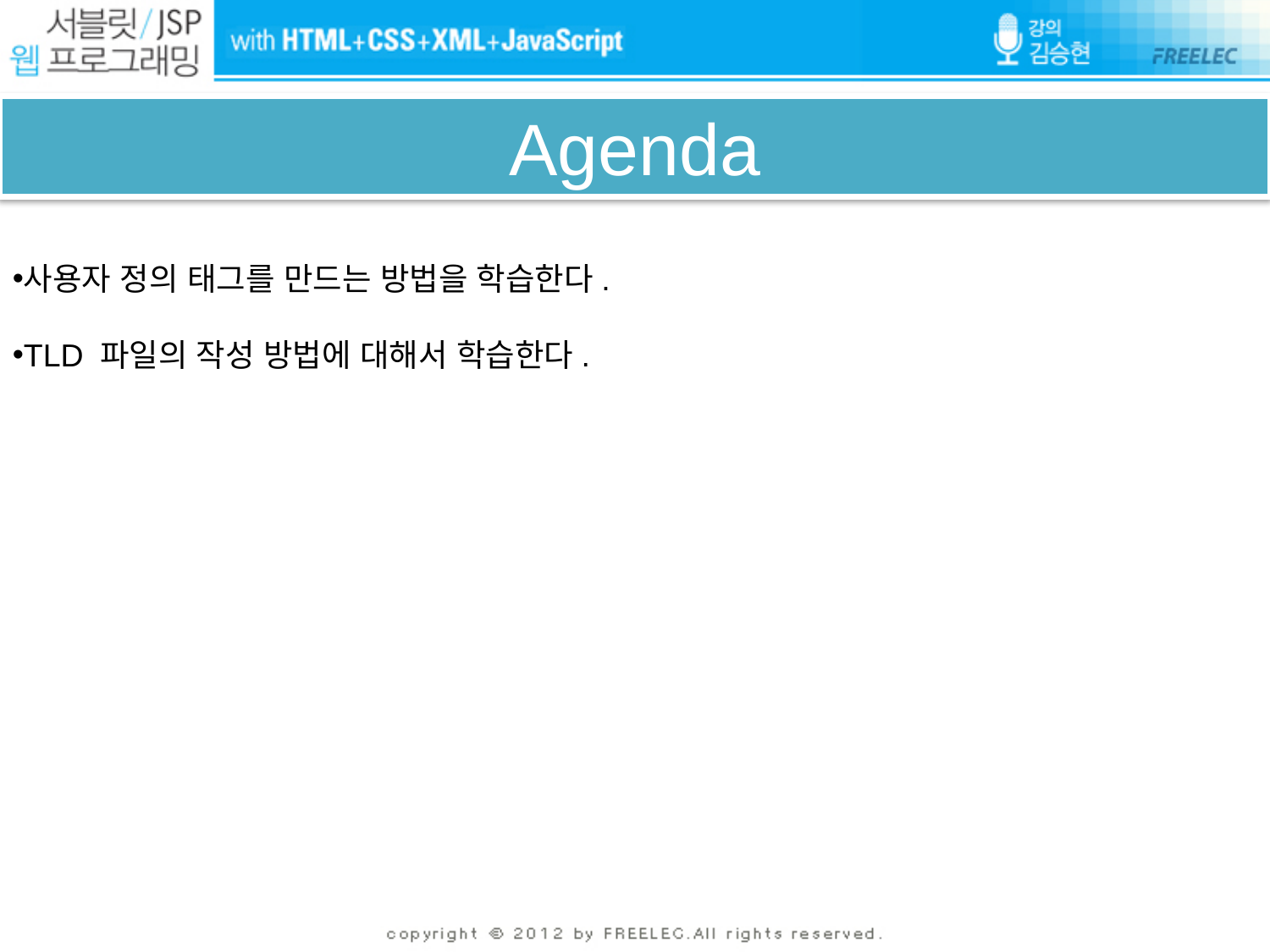

# Agenda
사용자 정의 태그를 만드는 방법을 학습한다.

TLD 파일의 작성 방법에 대해서 학습한다.